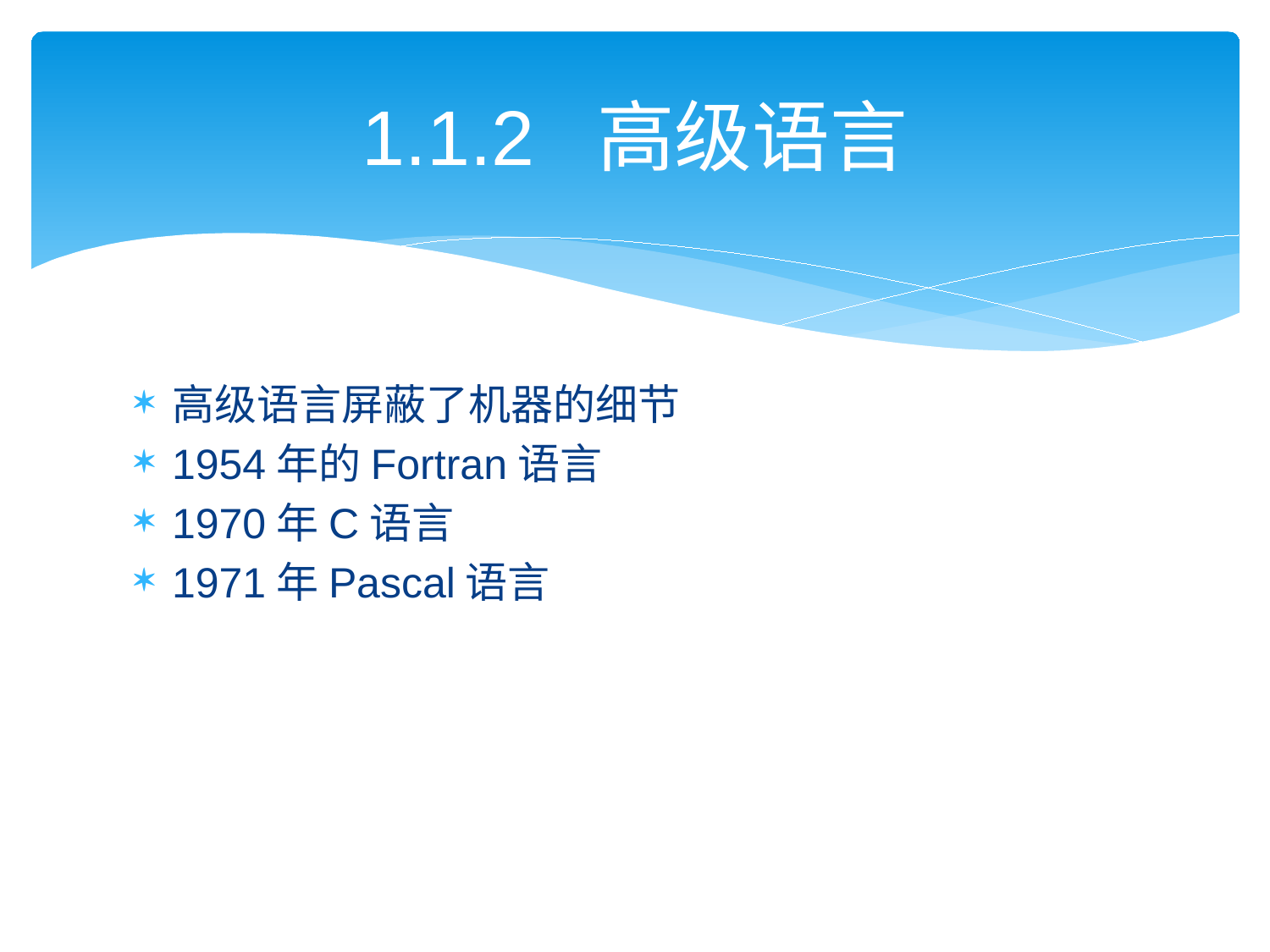

# 1.1.2  高级语言
高级语言屏蔽了机器的细节
1954年的Fortran语言
1970年C语言
1971年Pascal语言